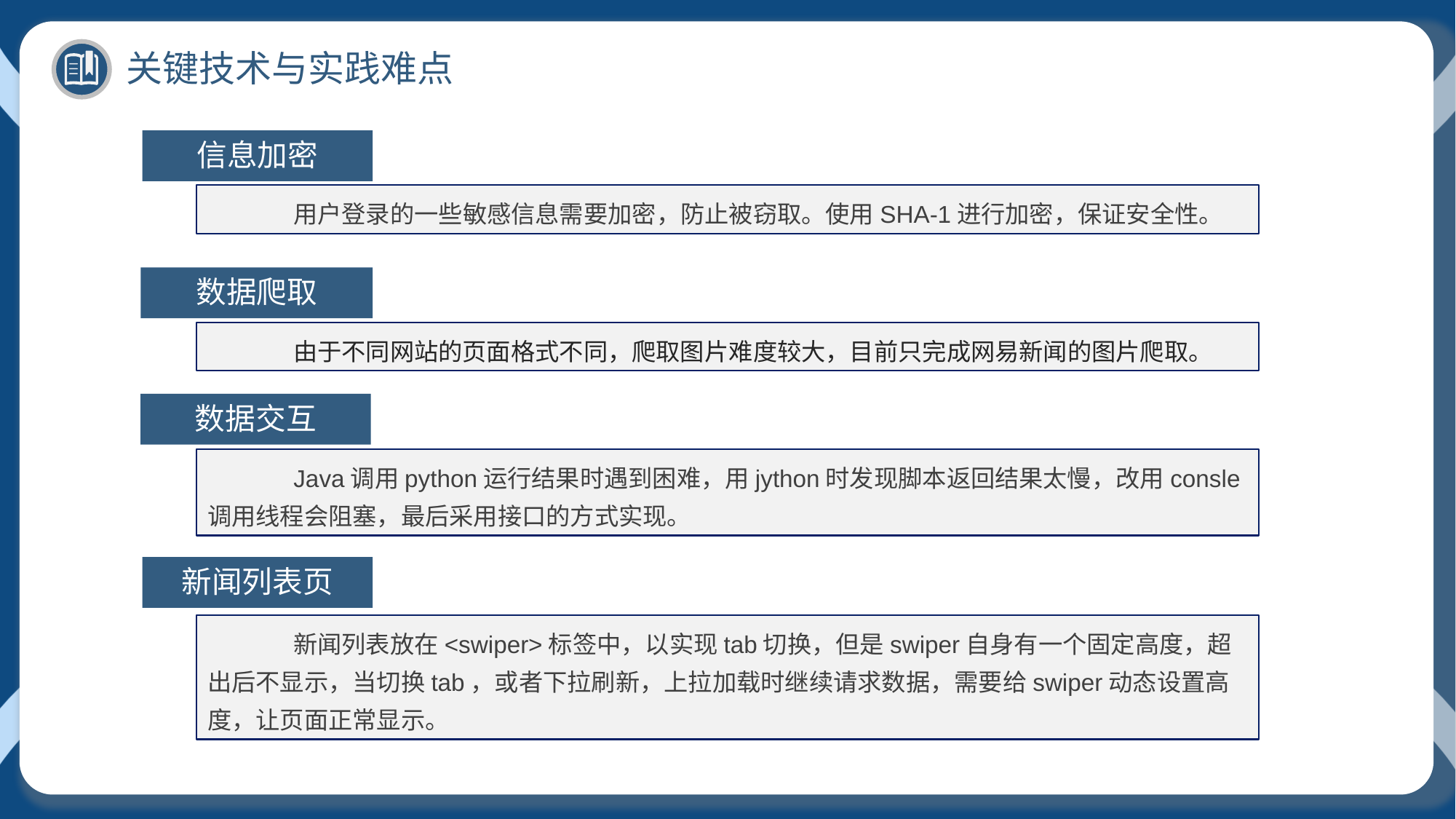

关键技术与实践难点

信息加密
用户登录的一些敏感信息需要加密，防止被窃取。使用SHA-1进行加密，保证安全性。
数据爬取

由于不同网站的页面格式不同，爬取图片难度较大，目前只完成网易新闻的图片爬取。
数据交互
Java调用python运行结果时遇到困难，用jython时发现脚本返回结果太慢，改用consle调用线程会阻塞，最后采用接口的方式实现。
新闻列表页
新闻列表放在<swiper>标签中，以实现tab切换，但是swiper自身有一个固定高度，超出后不显示，当切换tab，或者下拉刷新，上拉加载时继续请求数据，需要给swiper动态设置高度，让页面正常显示。